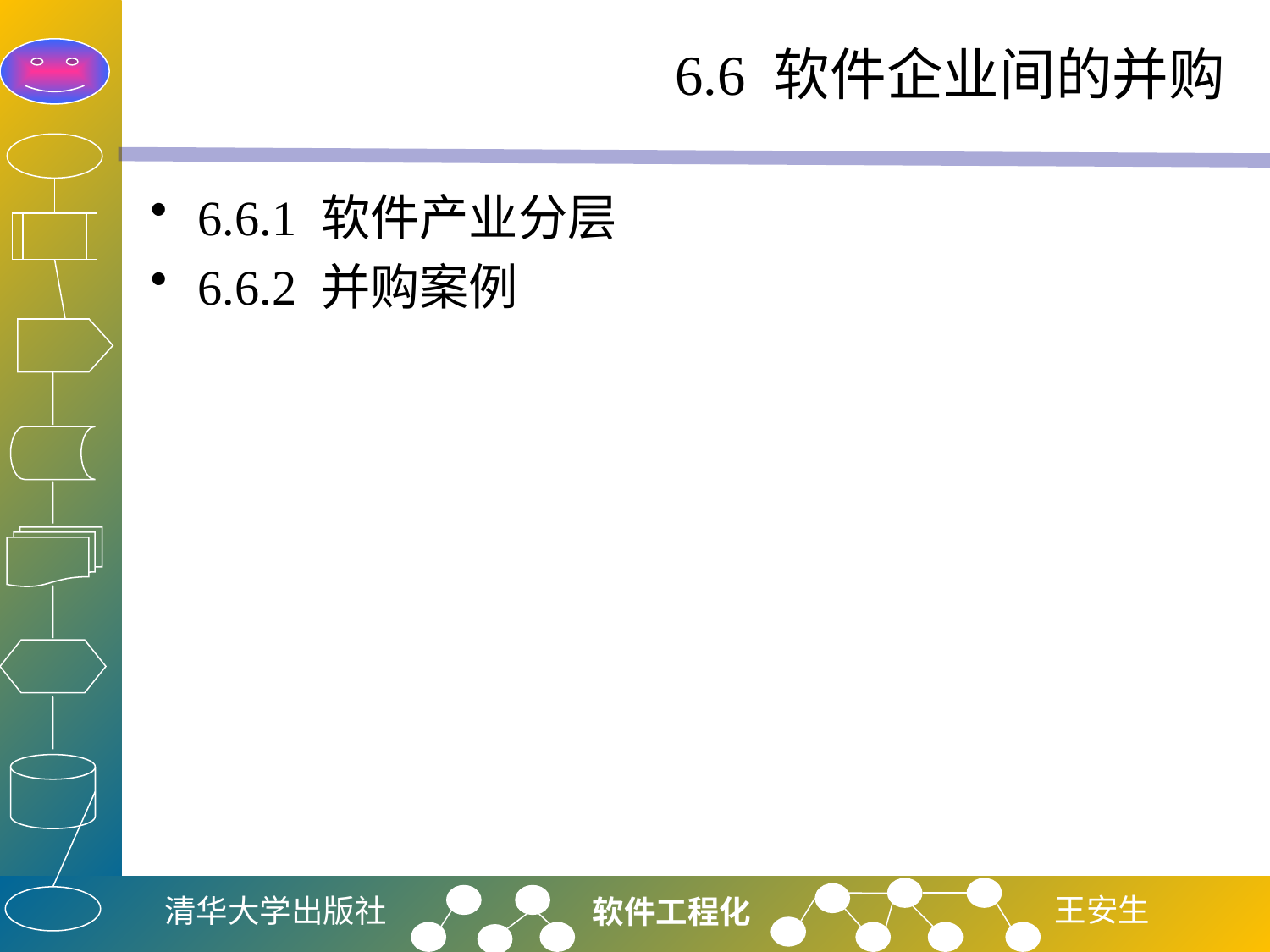

# 6.6 软件企业间的并购
6.6.1 软件产业分层
6.6.2 并购案例